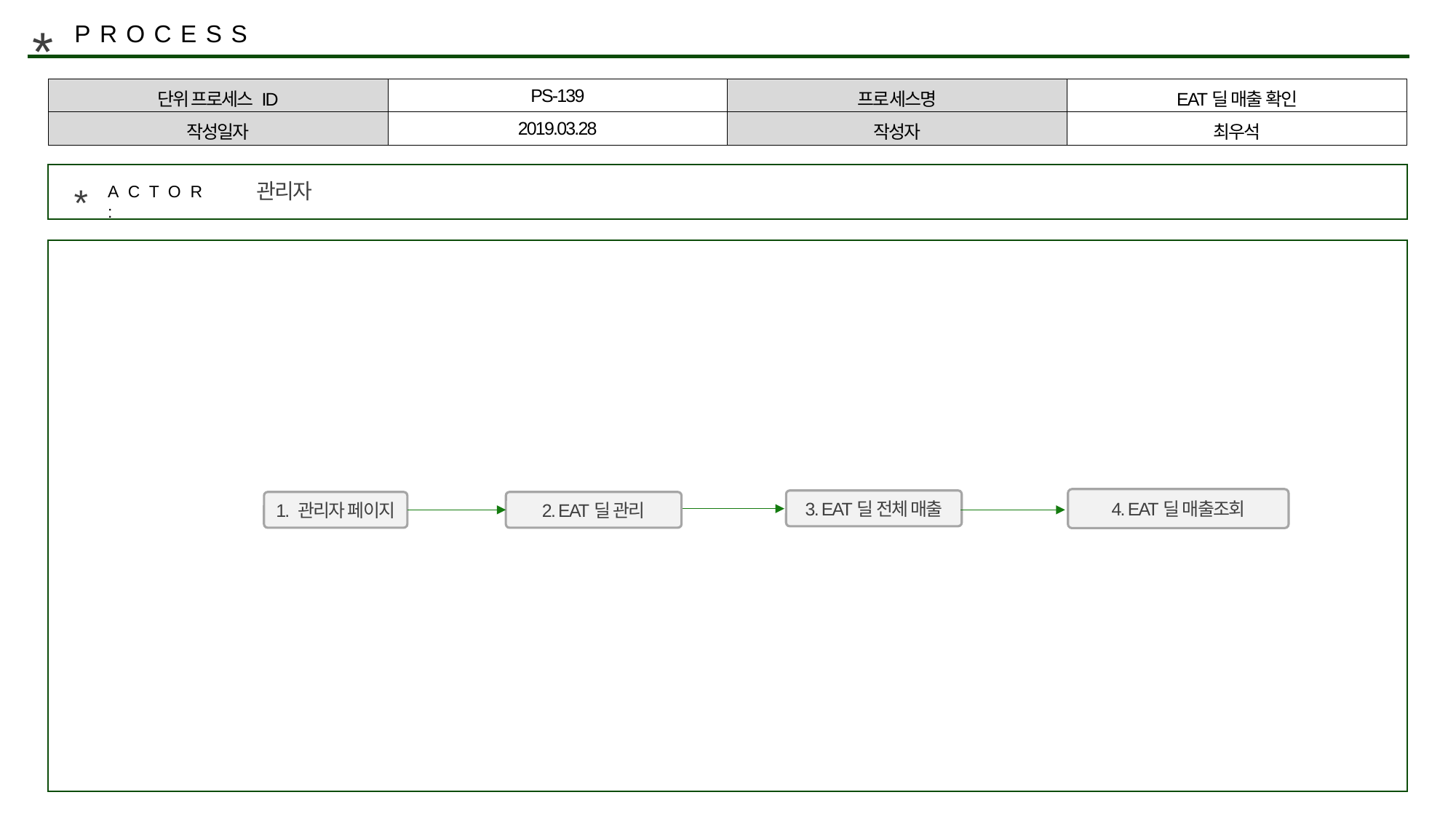

*
PROCESS
| 단위 프로세스 ID | PS-139 | 프로세스명 | EAT딜 매출 확인 |
| --- | --- | --- | --- |
| 작성일자 | 2019.03.28 | 작성자 | 최우석 |

관리자
*
ACTOR :

4. EAT딜 매출조회
3. EAT딜 전체 매출
1. 관리자 페이지
2. EAT딜 관리